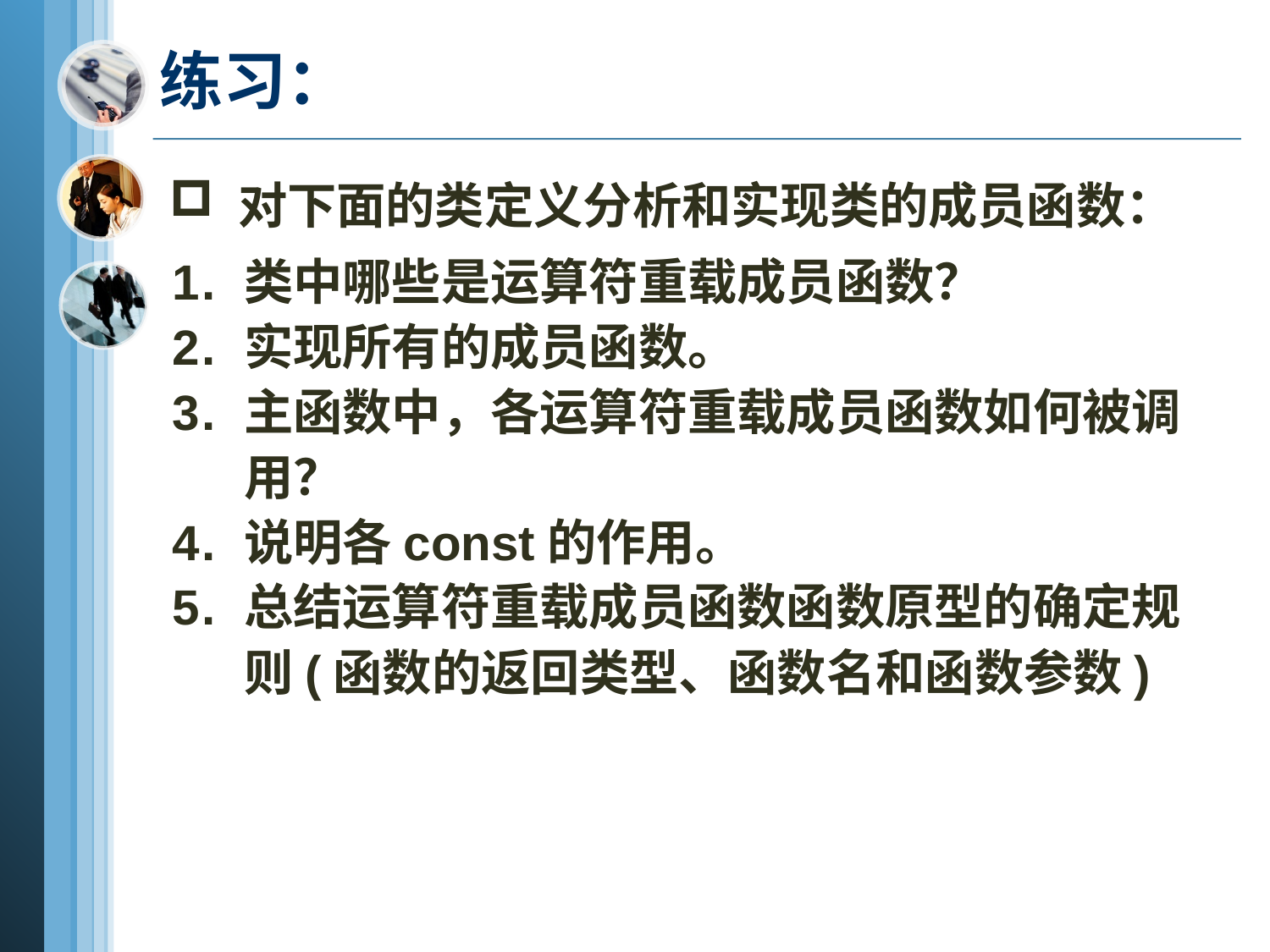

# 练习：
 对下面的类定义分析和实现类的成员函数：
类中哪些是运算符重载成员函数？
实现所有的成员函数。
主函数中，各运算符重载成员函数如何被调用？
说明各const的作用。
总结运算符重载成员函数函数原型的确定规则(函数的返回类型、函数名和函数参数)